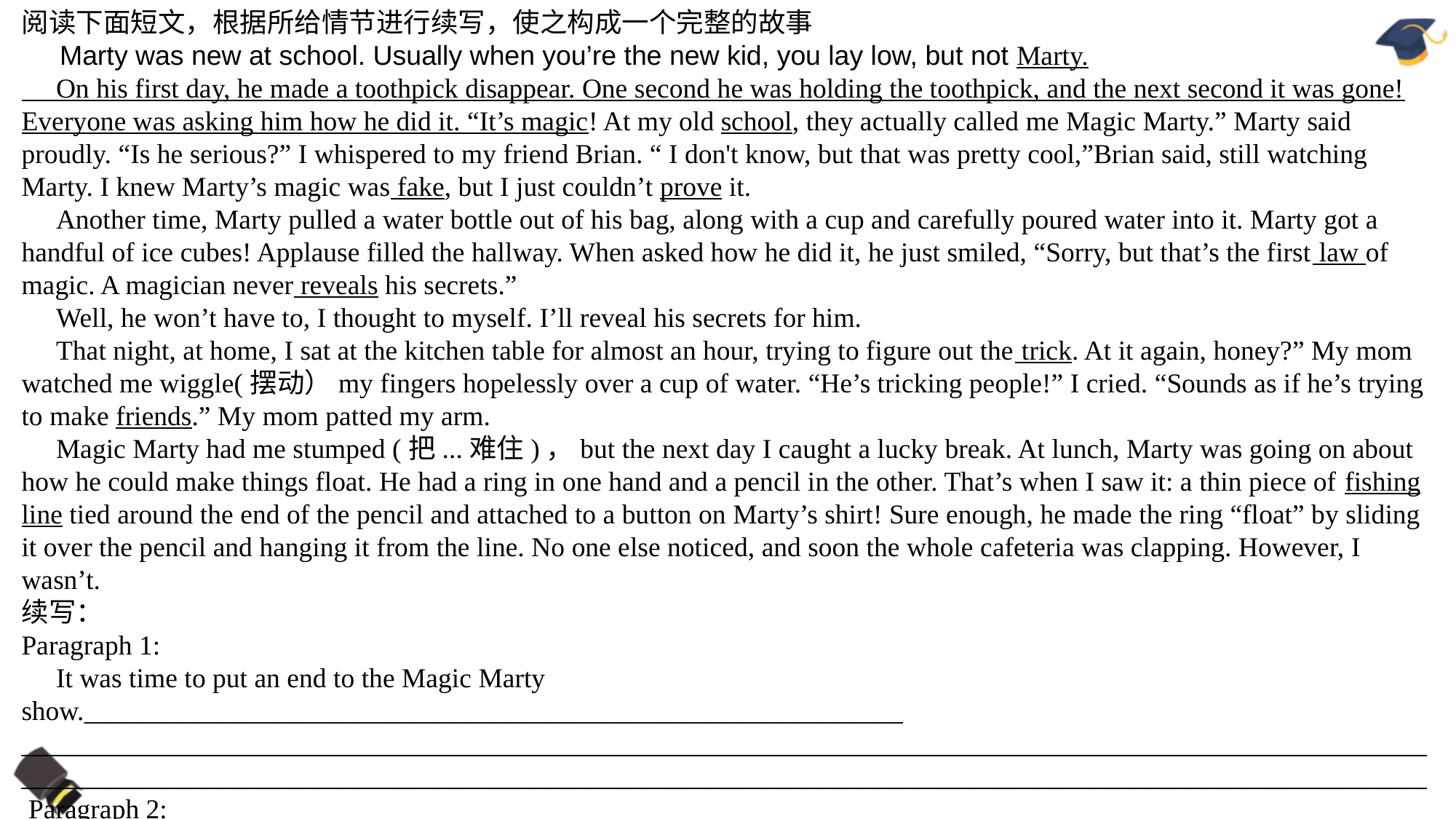

阅读下面短文，根据所给情节进行续写，使之构成一个完整的故事     Marty was new at school. Usually when you’re the new kid, you lay low, but not Marty.     On his first day, he made a toothpick disappear. One second he was holding the toothpick, and the next second it was gone! Everyone was asking him how he did it. “It’s magic! At my old school, they actually called me Magic Marty.” Marty said proudly. “Is he serious?” I whispered to my friend Brian. “ I don't know, but that was pretty cool,”Brian said, still watching Marty. I knew Marty’s magic was fake, but I just couldn’t prove it.     Another time, Marty pulled a water bottle out of his bag, along with a cup and carefully poured water into it. Marty got a handful of ice cubes! Applause filled the hallway. When asked how he did it, he just smiled, “Sorry, but that’s the first law of magic. A magician never reveals his secrets.”     Well, he won’t have to, I thought to myself. I’ll reveal his secrets for him.     That night, at home, I sat at the kitchen table for almost an hour, trying to figure out the trick. At it again, honey?” My mom watched me wiggle(摆动）my fingers hopelessly over a cup of water. “He’s tricking people!” I cried. “Sounds as if he’s trying to make friends.” My mom patted my arm.     Magic Marty had me stumped (把...难住)，but the next day I caught a lucky break. At lunch, Marty was going on about how he could make things float. He had a ring in one hand and a pencil in the other. That’s when I saw it: a thin piece of fishing line tied around the end of the pencil and attached to a button on Marty’s shirt! Sure enough, he made the ring “float” by sliding it over the pencil and hanging it from the line. No one else noticed, and soon the whole cafeteria was clapping. However, I wasn’t.
续写：Paragraph 1:      It was time to put an end to the Magic Marty show.____________________________________________________________
______________________________________________________________________________________________________________________________________________________________________________________________________________ Paragraph 2:     “Wait!” Marty jumped in front of me.______________________________________________________________________